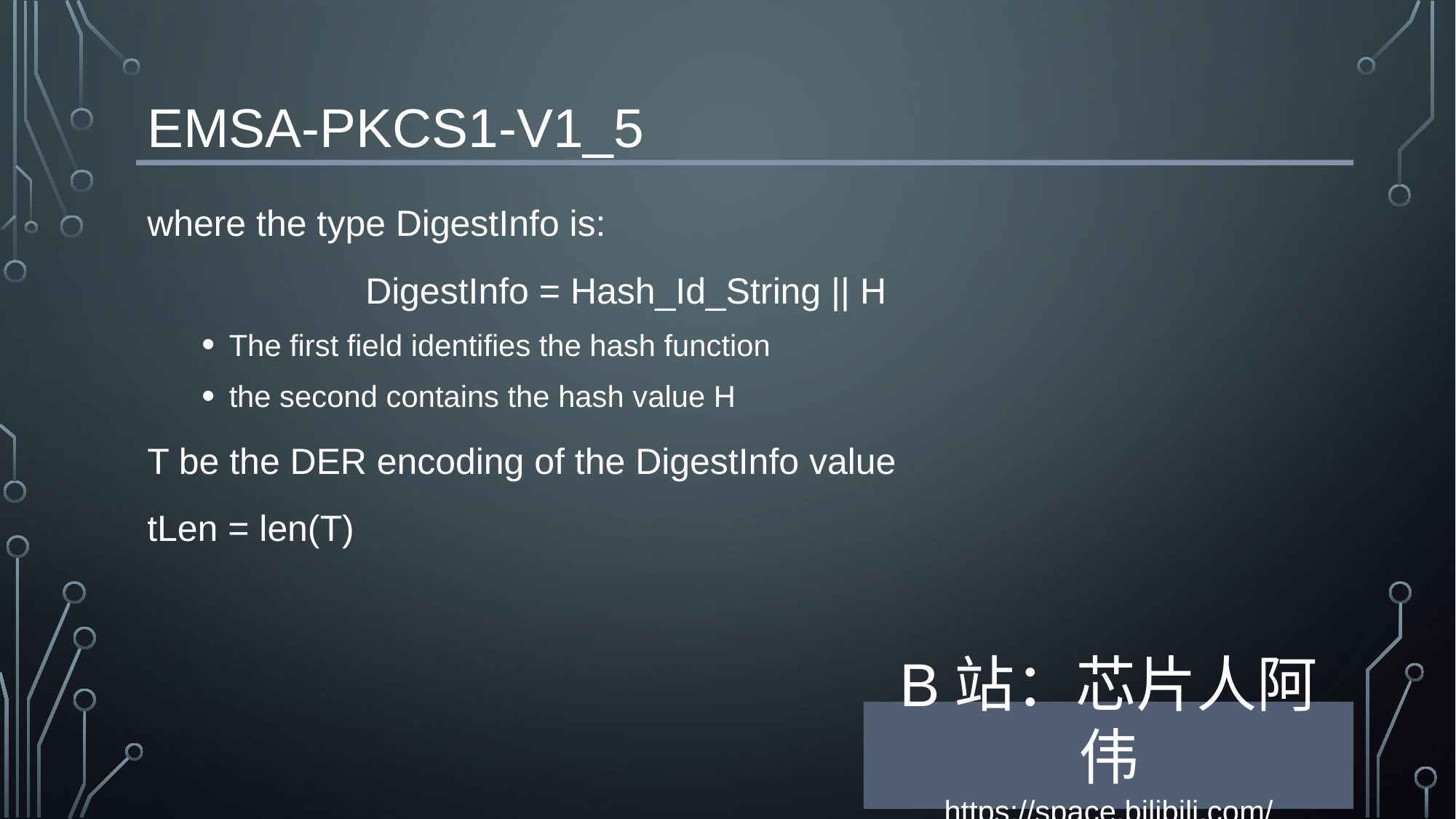

# EMSA-PKCS1-v1_5

where the type DigestInfo is:
 		DigestInfo = Hash_Id_String || H
The first field identifies the hash function
the second contains the hash value H
T be the DER encoding of the DigestInfo value
tLen = len(T)
B站：芯片人阿伟
https://space.bilibili.com/243180540